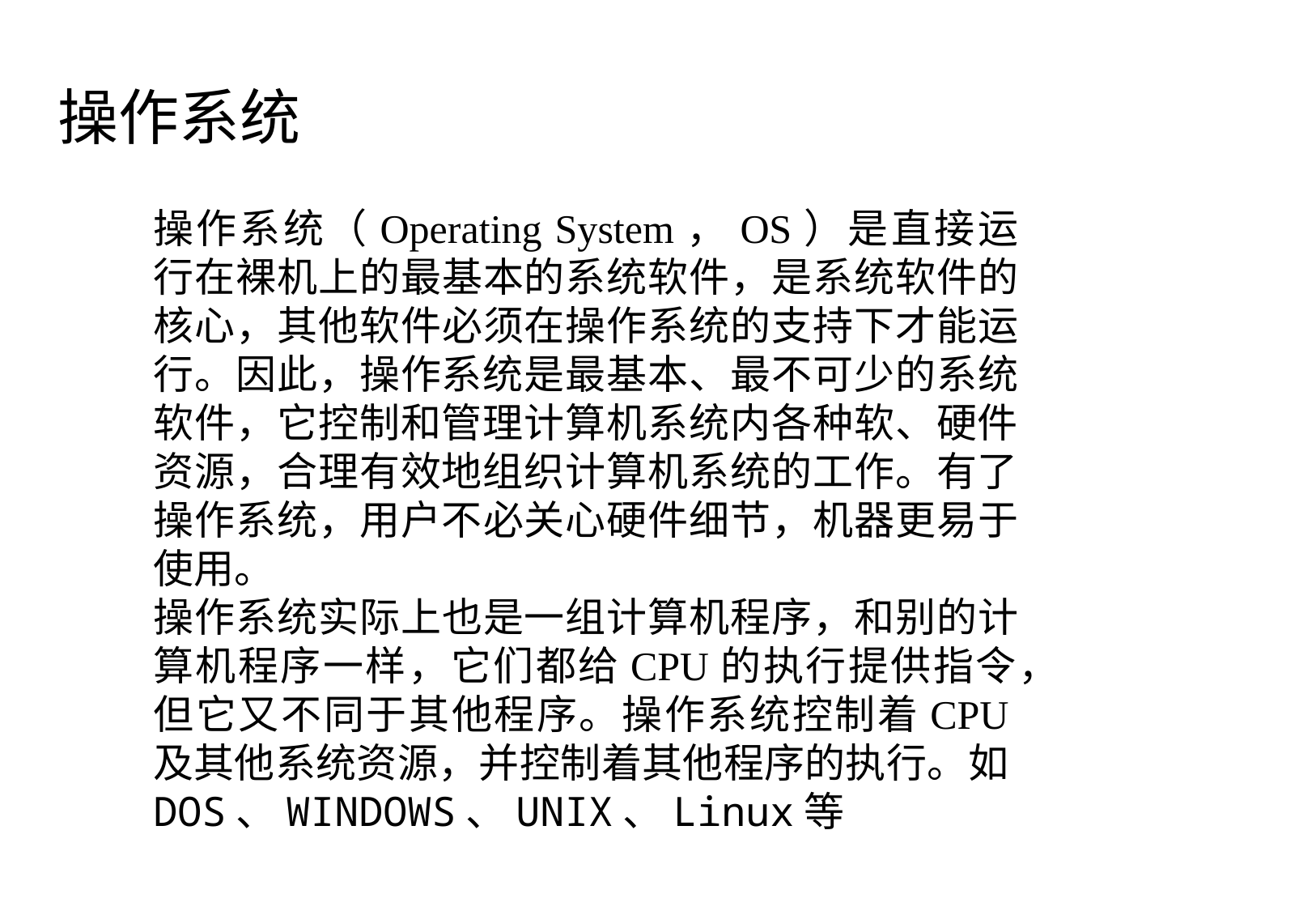

操作系统
操作系统（Operating System，OS）是直接运行在裸机上的最基本的系统软件，是系统软件的核心，其他软件必须在操作系统的支持下才能运行。因此，操作系统是最基本、最不可少的系统软件，它控制和管理计算机系统内各种软、硬件资源，合理有效地组织计算机系统的工作。有了操作系统，用户不必关心硬件细节，机器更易于使用。
操作系统实际上也是一组计算机程序，和别的计算机程序一样，它们都给CPU的执行提供指令，但它又不同于其他程序。操作系统控制着CPU及其他系统资源，并控制着其他程序的执行。如DOS、WINDOWS、UNIX、Linux等